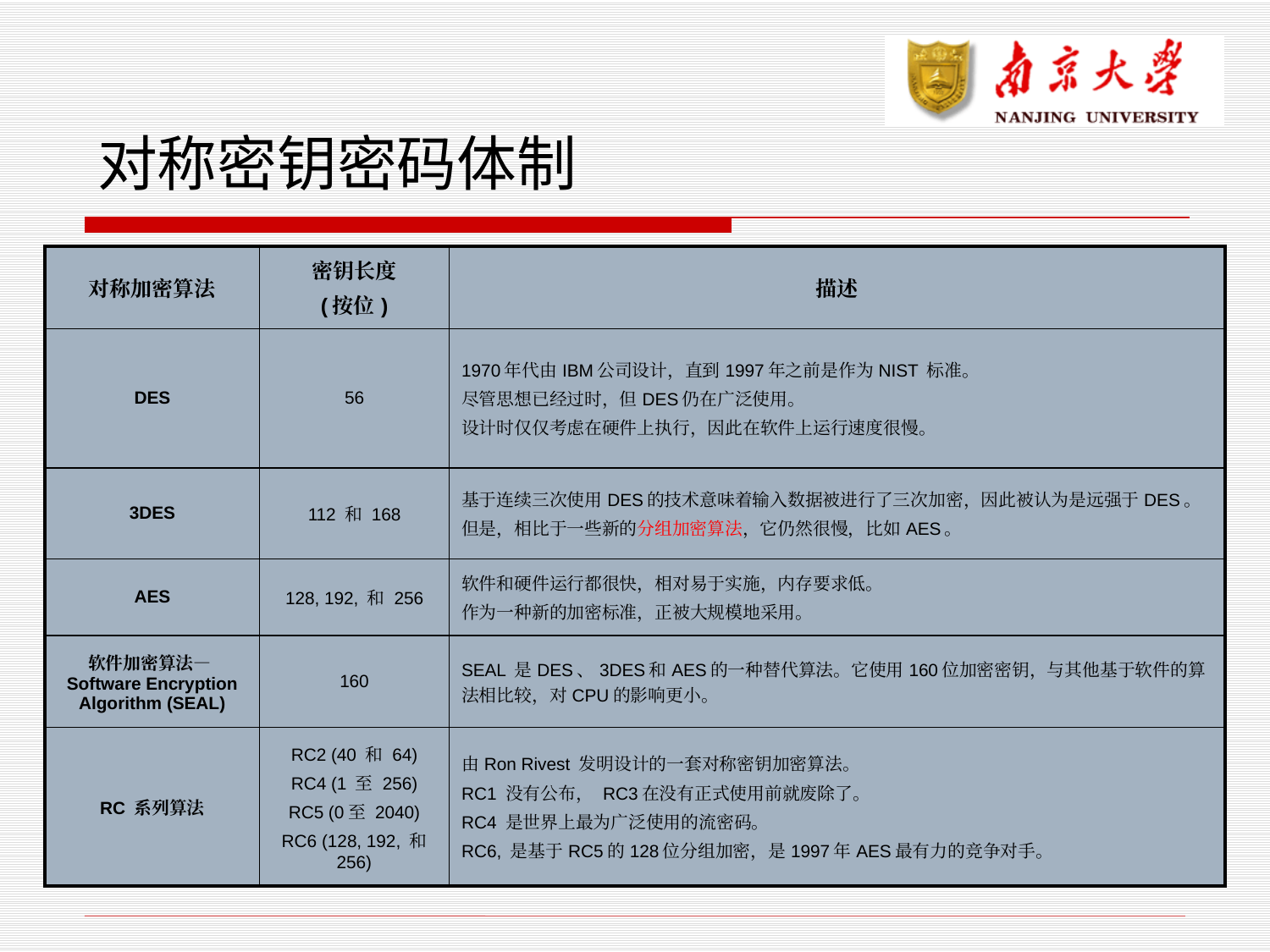

# 对称密钥密码体制
| 对称加密算法 | 密钥长度 (按位) | 描述 |
| --- | --- | --- |
| DES | 56 | 1970年代由IBM公司设计，直到1997年之前是作为NIST 标准。 尽管思想已经过时，但DES仍在广泛使用。 设计时仅仅考虑在硬件上执行，因此在软件上运行速度很慢。 |
| 3DES | 112 和 168 | 基于连续三次使用DES的技术意味着输入数据被进行了三次加密，因此被认为是远强于DES。 但是，相比于一些新的分组加密算法，它仍然很慢，比如AES。 |
| AES | 128, 192, 和 256 | 软件和硬件运行都很快，相对易于实施，内存要求低。 作为一种新的加密标准，正被大规模地采用。 |
| 软件加密算法—Software Encryption Algorithm (SEAL) | 160 | SEAL 是DES、3DES和AES的一种替代算法。它使用160位加密密钥，与其他基于软件的算法相比较，对CPU的影响更小。 |
| RC 系列算法 | RC2 (40 和 64) RC4 (1 至 256) RC5 (0至 2040) RC6 (128, 192, 和 256) | 由Ron Rivest 发明设计的一套对称密钥加密算法。 RC1 没有公布， RC3在没有正式使用前就废除了。 RC4 是世界上最为广泛使用的流密码。 RC6, 是基于RC5的128位分组加密，是1997年AES最有力的竞争对手。 |
所谓常规密钥密码体制，即加密密钥与解密密钥是相同的密码体制。
这种加密系统又称为对称密钥系统。